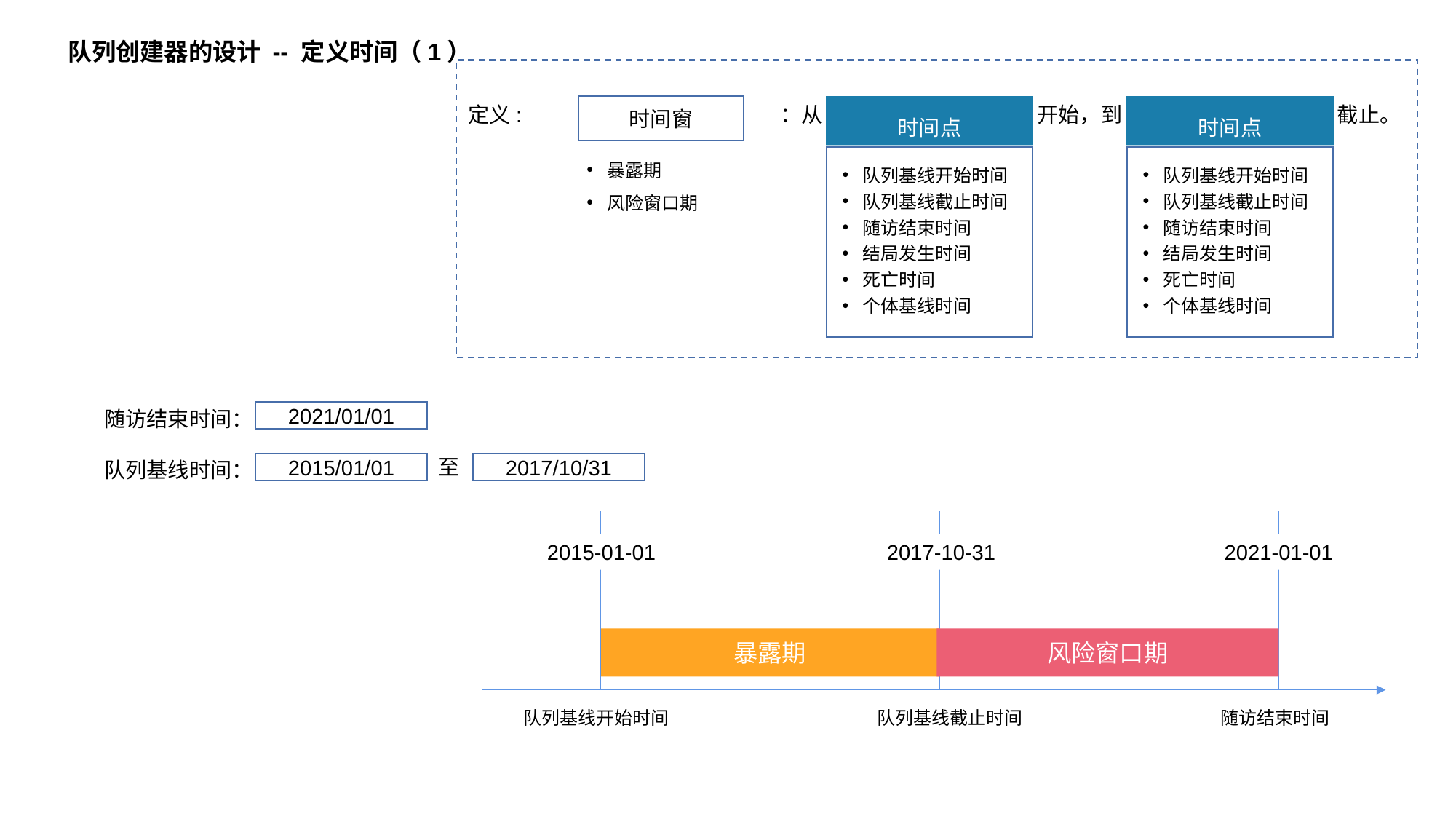

队列创建器的设计 -- 定义时间（1）

定义:
时间窗
：从
时间点

队列基线开始时间
队列基线截止时间
随访结束时间
结局发生时间
死亡时间
个体基线时间
开始，到
时间点

队列基线开始时间
队列基线截止时间
随访结束时间
结局发生时间
死亡时间
个体基线时间
截止。
暴露期
风险窗口期
随访结束时间：
队列基线时间：
2021/01/01
至
2015/01/01
2017/10/31
2015-01-01
2017-10-31
2021-01-01
暴露期
风险窗口期
队列基线开始时间
队列基线截止时间
随访结束时间